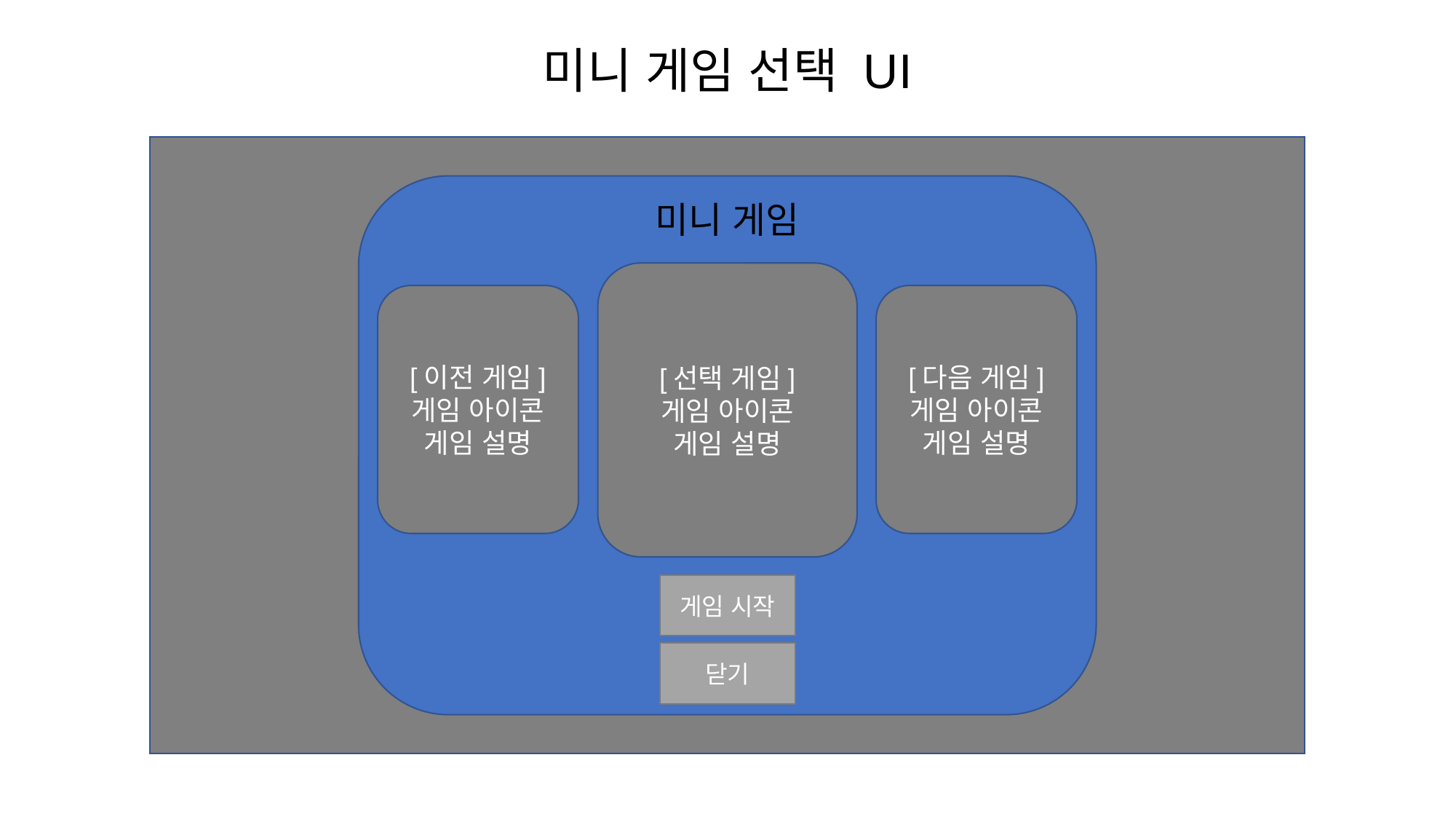

미니 게임 선택 UI

미니 게임
[선택 게임]
게임 아이콘
게임 설명
[이전 게임]
게임 아이콘
게임 설명
[다음 게임]
게임 아이콘
게임 설명
게임 시작
닫기